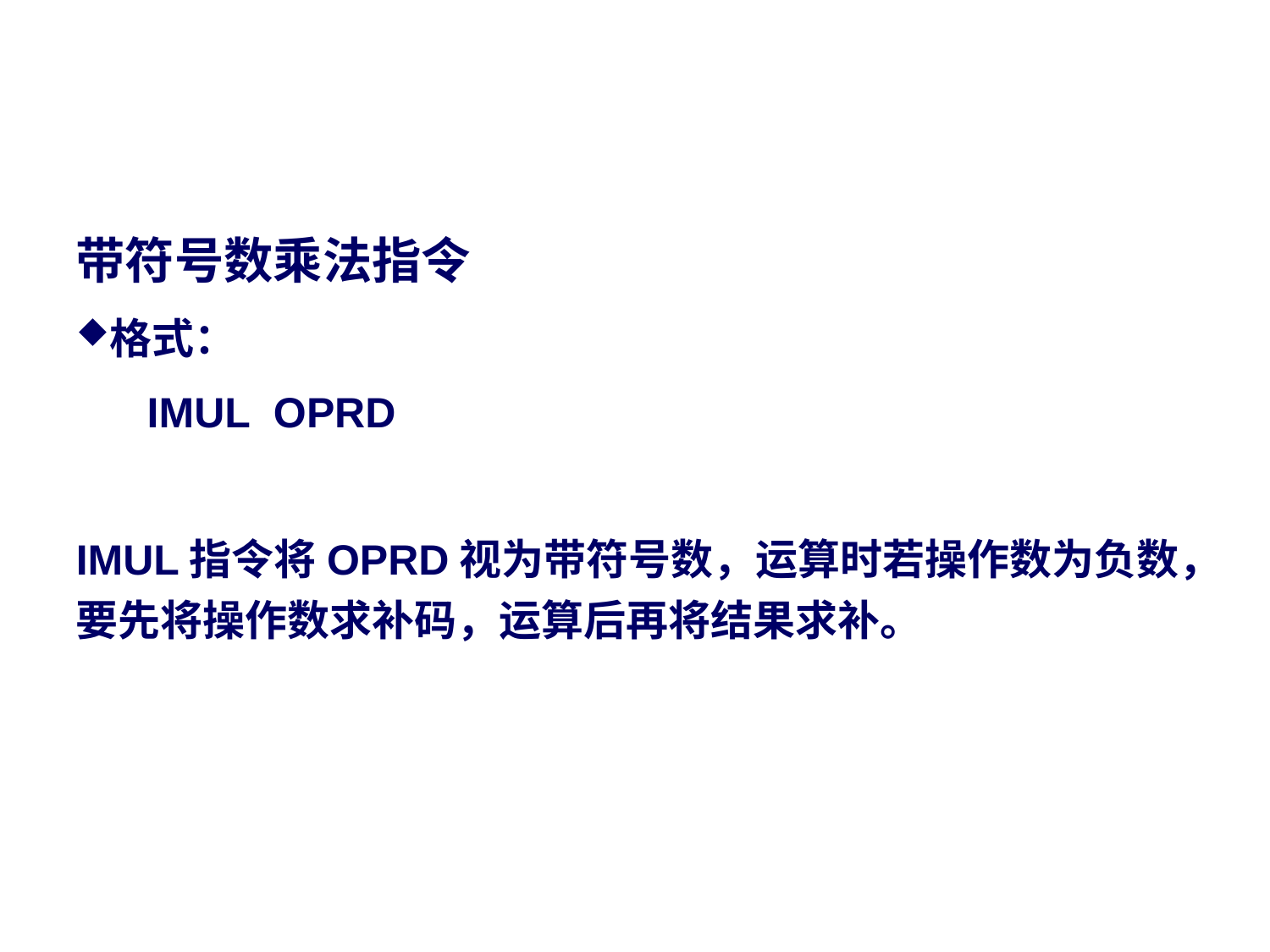

#
带符号数乘法指令
格式：
      IMUL  OPRD

IMUL指令将OPRD视为带符号数，运算时若操作数为负数，要先将操作数求补码，运算后再将结果求补。